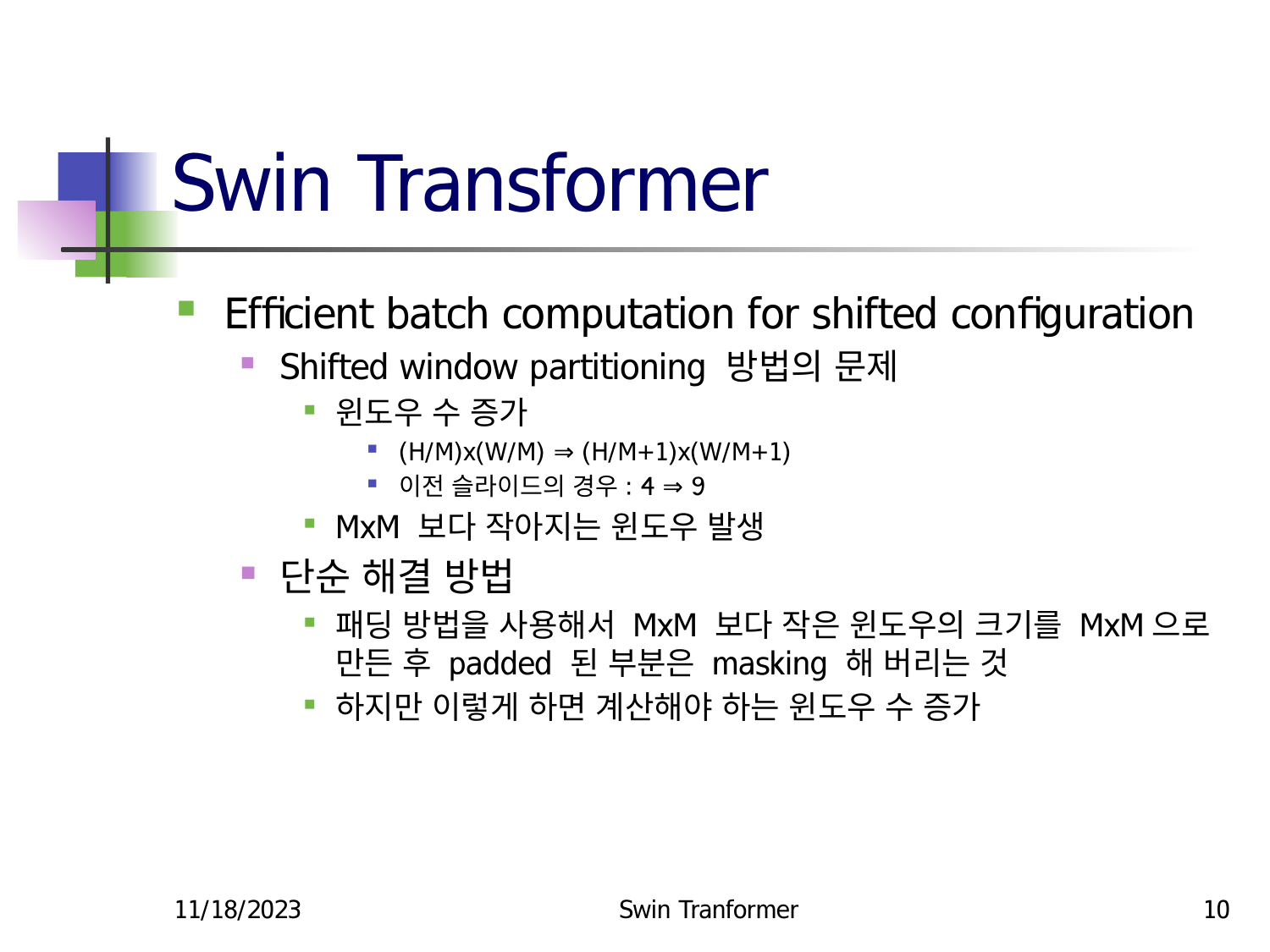

# Swin Transformer
Efficient batch computation for shifted configuration
Shifted window partitioning 방법의 문제
윈도우 수 증가
(H/M)x(W/M) ⇒ (H/M+1)x(W/M+1)
이전 슬라이드의 경우: 4 ⇒ 9
MxM 보다 작아지는 윈도우 발생
단순 해결 방법
패딩 방법을 사용해서 MxM 보다 작은 윈도우의 크기를 MxM으로 만든 후 padded 된 부분은 masking 해 버리는 것
하지만 이렇게 하면 계산해야 하는 윈도우 수 증가
11/18/2023
Swin Tranformer
10